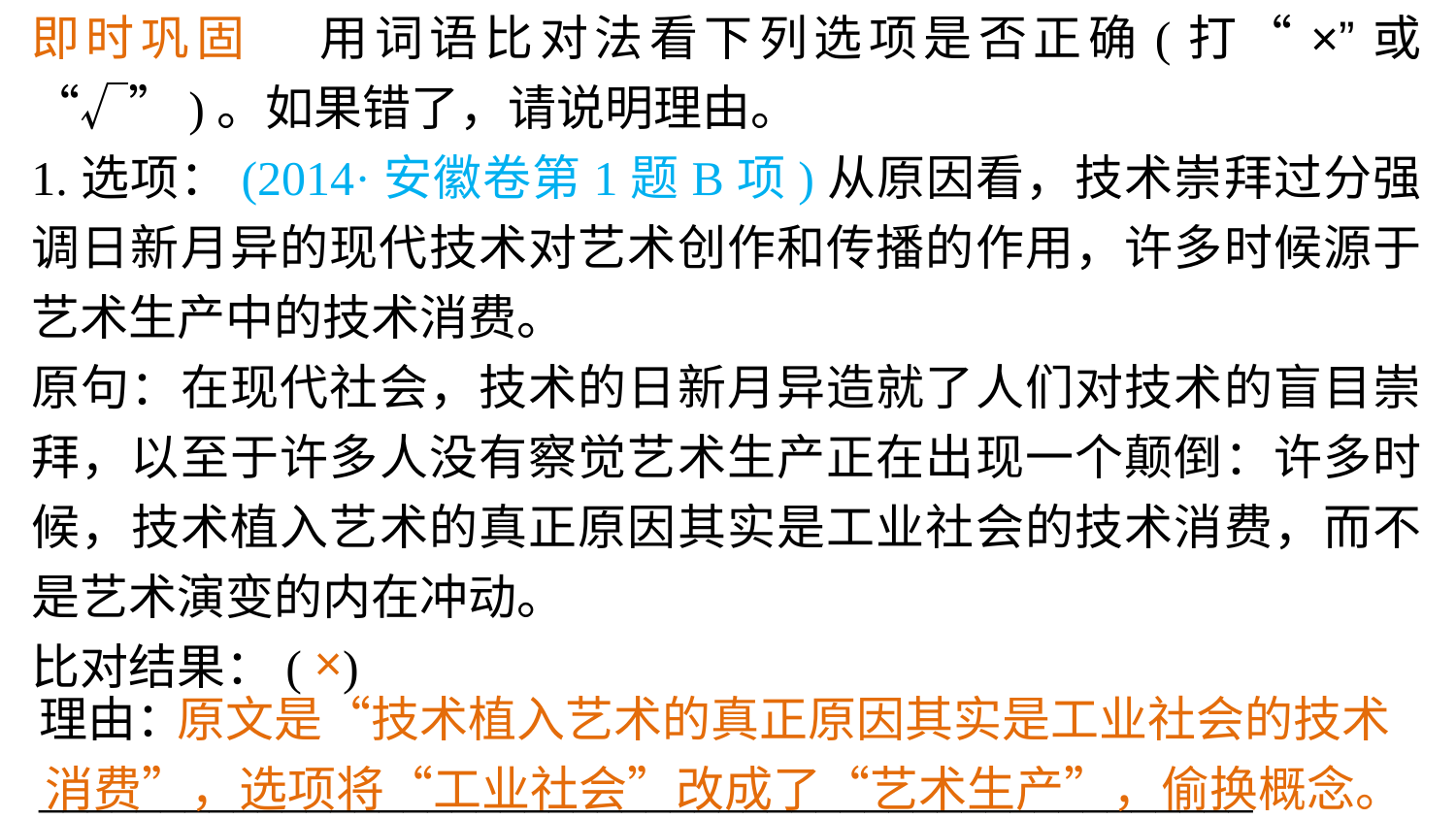

即时巩固    用词语比对法看下列选项是否正确(打“×”或“√”)。如果错了，请说明理由。
1.选项：(2014·安徽卷第1题B项)从原因看，技术崇拜过分强调日新月异的现代技术对艺术创作和传播的作用，许多时候源于艺术生产中的技术消费。
原句：在现代社会，技术的日新月异造就了人们对技术的盲目崇拜，以至于许多人没有察觉艺术生产正在出现一个颠倒：许多时候，技术植入艺术的真正原因其实是工业社会的技术消费，而不是艺术演变的内在冲动。
比对结果：(   )
×
理由：__________________________________________________
________________________________________________________
           原文是“技术植入艺术的真正原因其实是工业社会的技术消费”，选项将“工业社会”改成了“艺术生产”，偷换概念。